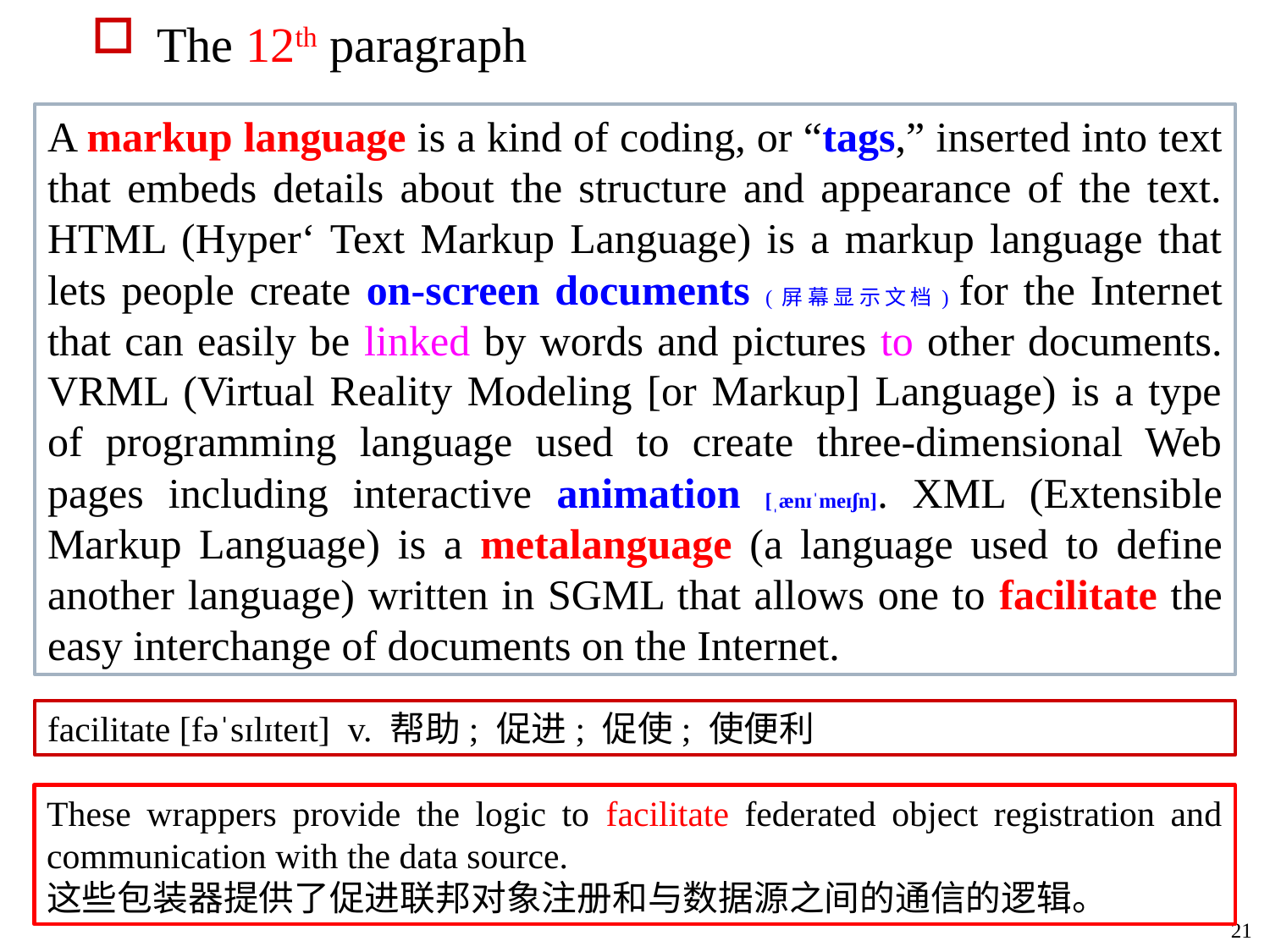

The 12th paragraph
A markup language is a kind of coding, or “tags,” inserted into text that embeds details about the structure and appearance of the text. HTML (Hyper‘ Text Markup Language) is a markup language that lets people create on-screen documents (屏幕显示文档) for the Internet that can easily be linked by words and pictures to other documents. VRML (Virtual Reality Modeling [or Markup] Language) is a type of programming language used to create three-dimensional Web pages including interactive animation [ˌænɪˈmeɪʃn]. XML (Extensible Markup Language) is a metalanguage (a language used to define another language) written in SGML that allows one to facilitate the easy interchange of documents on the Internet.
facilitate [fəˈsɪlɪteɪt]  v. 帮助; 促进; 促使; 使便利
These wrappers provide the logic to facilitate federated object registration and communication with the data source.
这些包装器提供了促进联邦对象注册和与数据源之间的通信的逻辑。
21